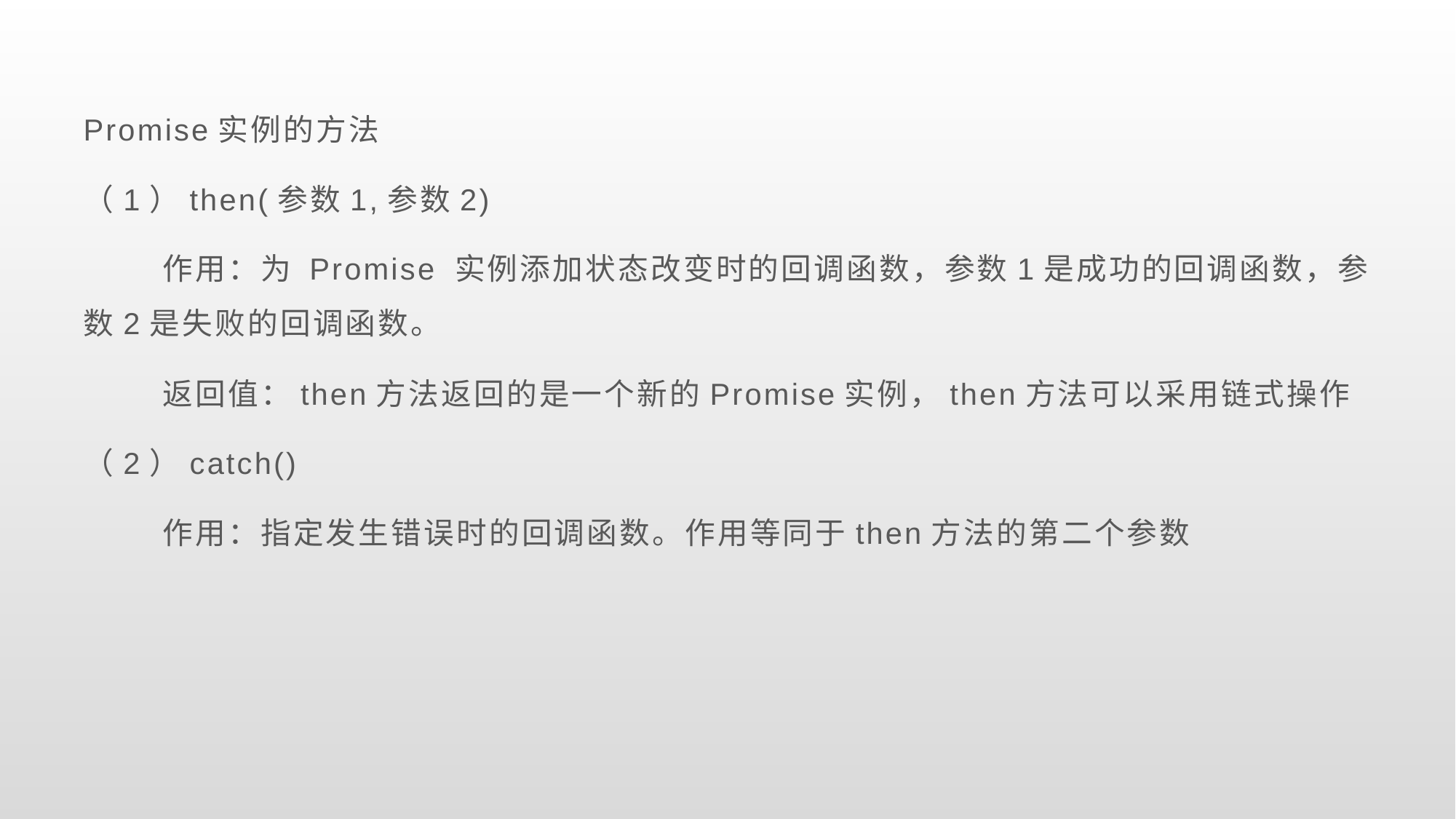

Promise实例的方法
（1）then(参数1,参数2)
        作用：为 Promise 实例添加状态改变时的回调函数，参数1是成功的回调函数，参数2是失败的回调函数。
        返回值：then方法返回的是一个新的Promise实例，then方法可以采用链式操作
（2）catch()
        作用：指定发生错误时的回调函数。作用等同于then方法的第二个参数